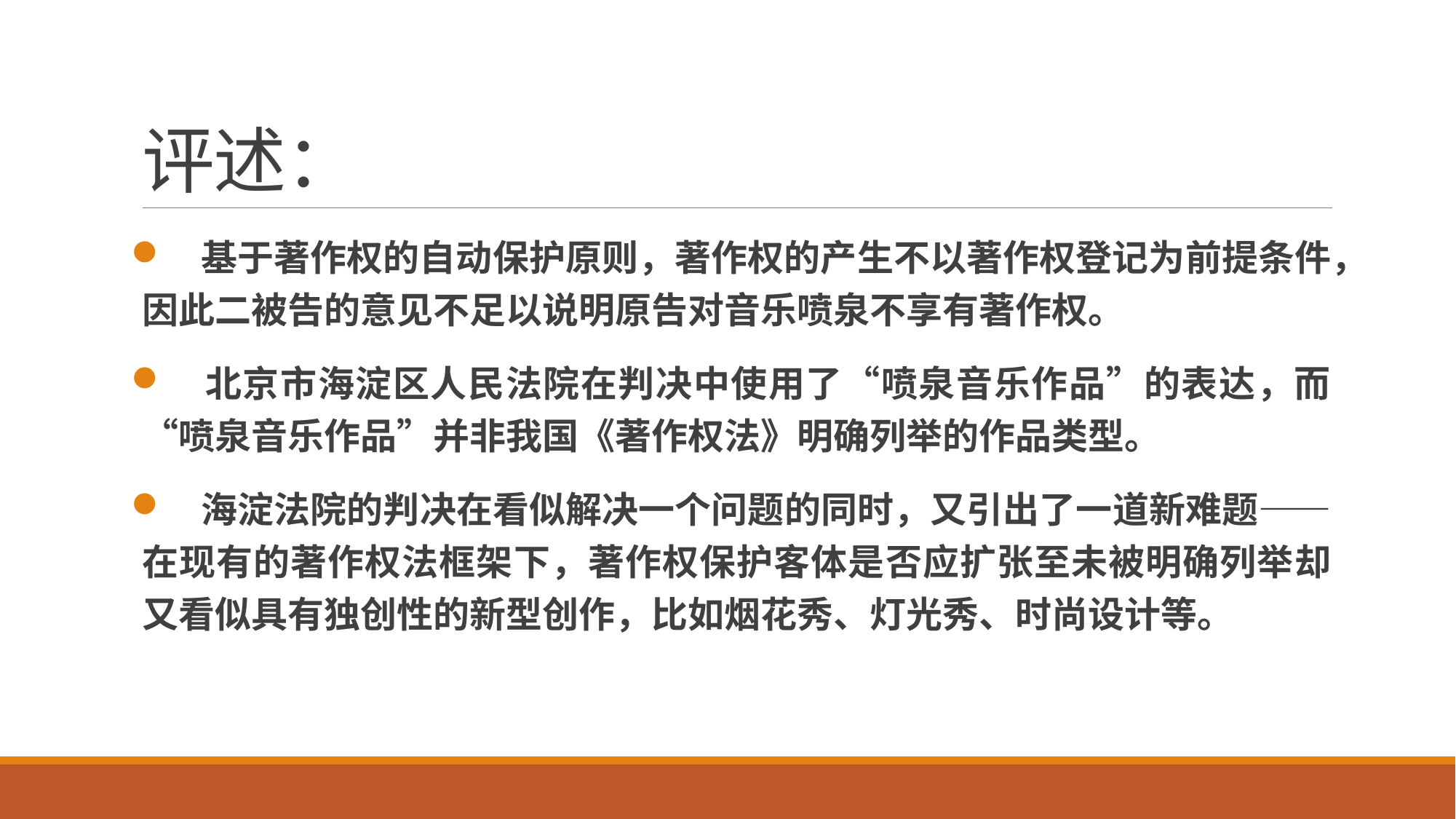

# 评述：
   基于著作权的自动保护原则，著作权的产生不以著作权登记为前提条件，因此二被告的意见不足以说明原告对音乐喷泉不享有著作权。
   北京市海淀区人民法院在判决中使用了“喷泉音乐作品”的表达，而“喷泉音乐作品”并非我国《著作权法》明确列举的作品类型。
   海淀法院的判决在看似解决一个问题的同时，又引出了一道新难题——在现有的著作权法框架下，著作权保护客体是否应扩张至未被明确列举却又看似具有独创性的新型创作，比如烟花秀、灯光秀、时尚设计等。